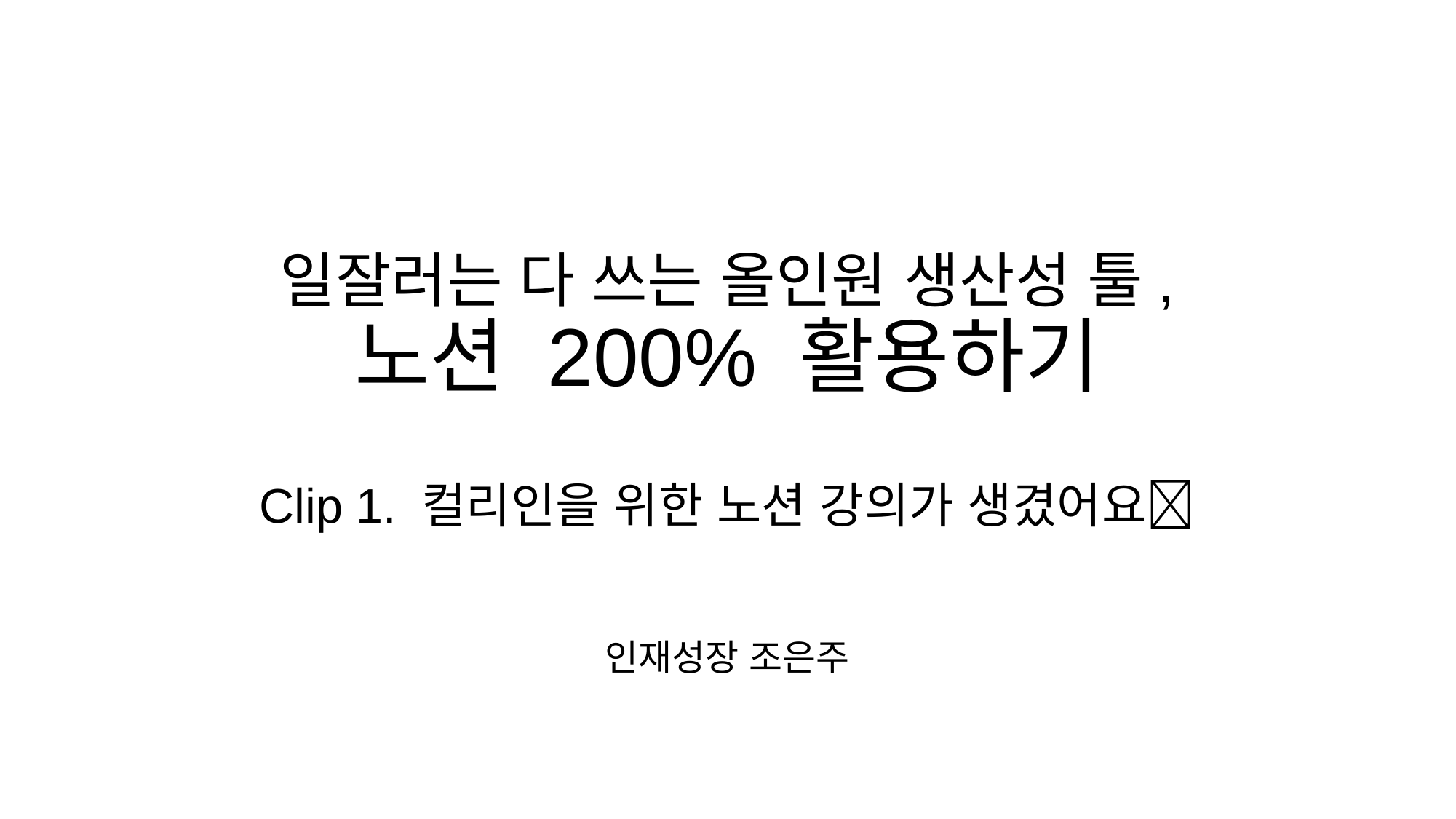

# 일잘러는 다 쓰는 올인원 생산성 툴, 노션 200% 활용하기
Clip 1. 컬리인을 위한 노션 강의가 생겼어요🥰
인재성장 조은주